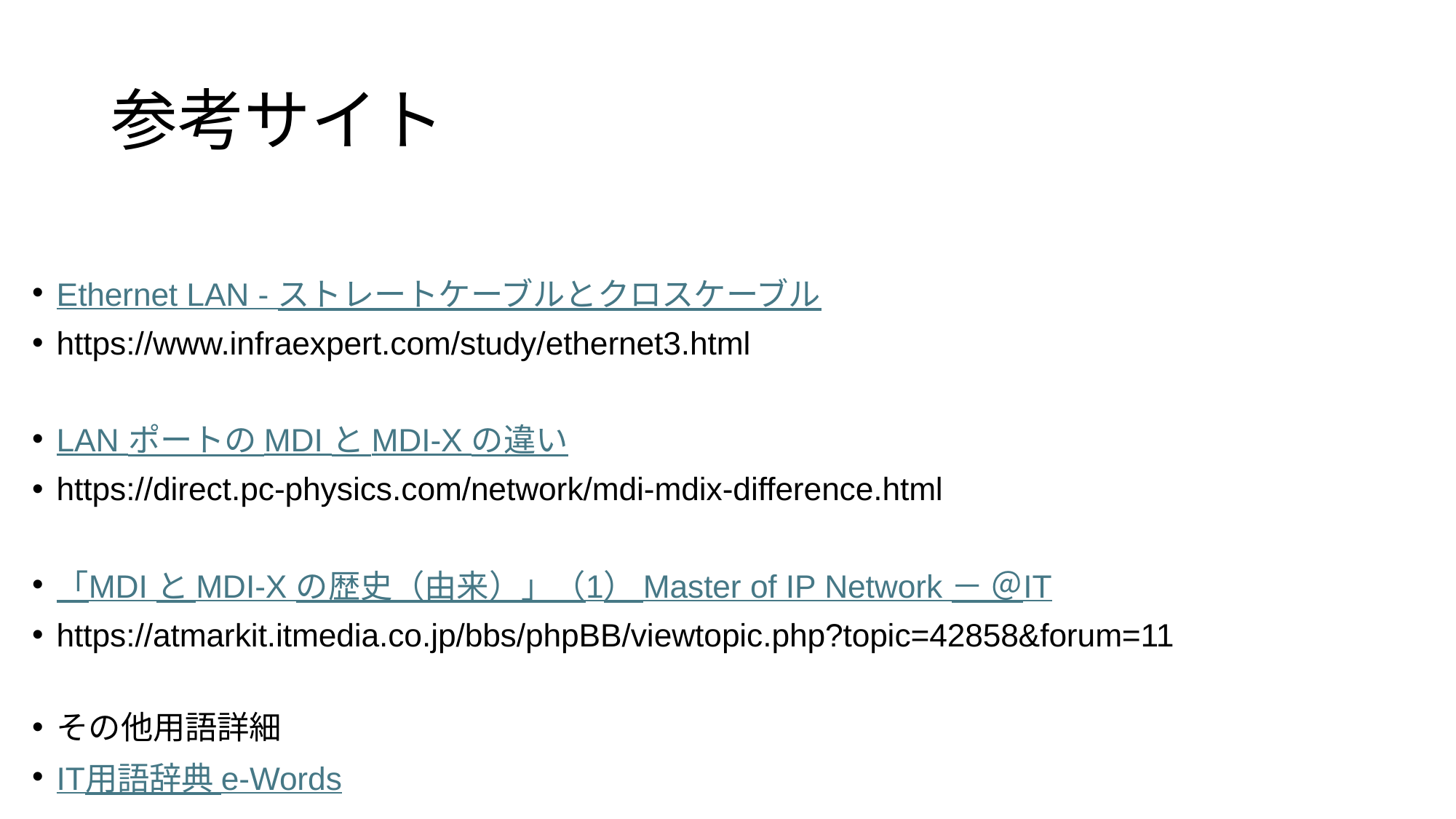

# 参考サイト

Ethernet LAN - ストレートケーブルとクロスケーブル
https://www.infraexpert.com/study/ethernet3.html

LAN ポートの MDI と MDI-X の違い
https://direct.pc-physics.com/network/mdi-mdix-difference.html

「MDI と MDI-X の歴史（由来）」（1） Master of IP Network － ＠IT
https://atmarkit.itmedia.co.jp/bbs/phpBB/viewtopic.php?topic=42858&forum=11

その他用語詳細
IT用語辞典 e-Words